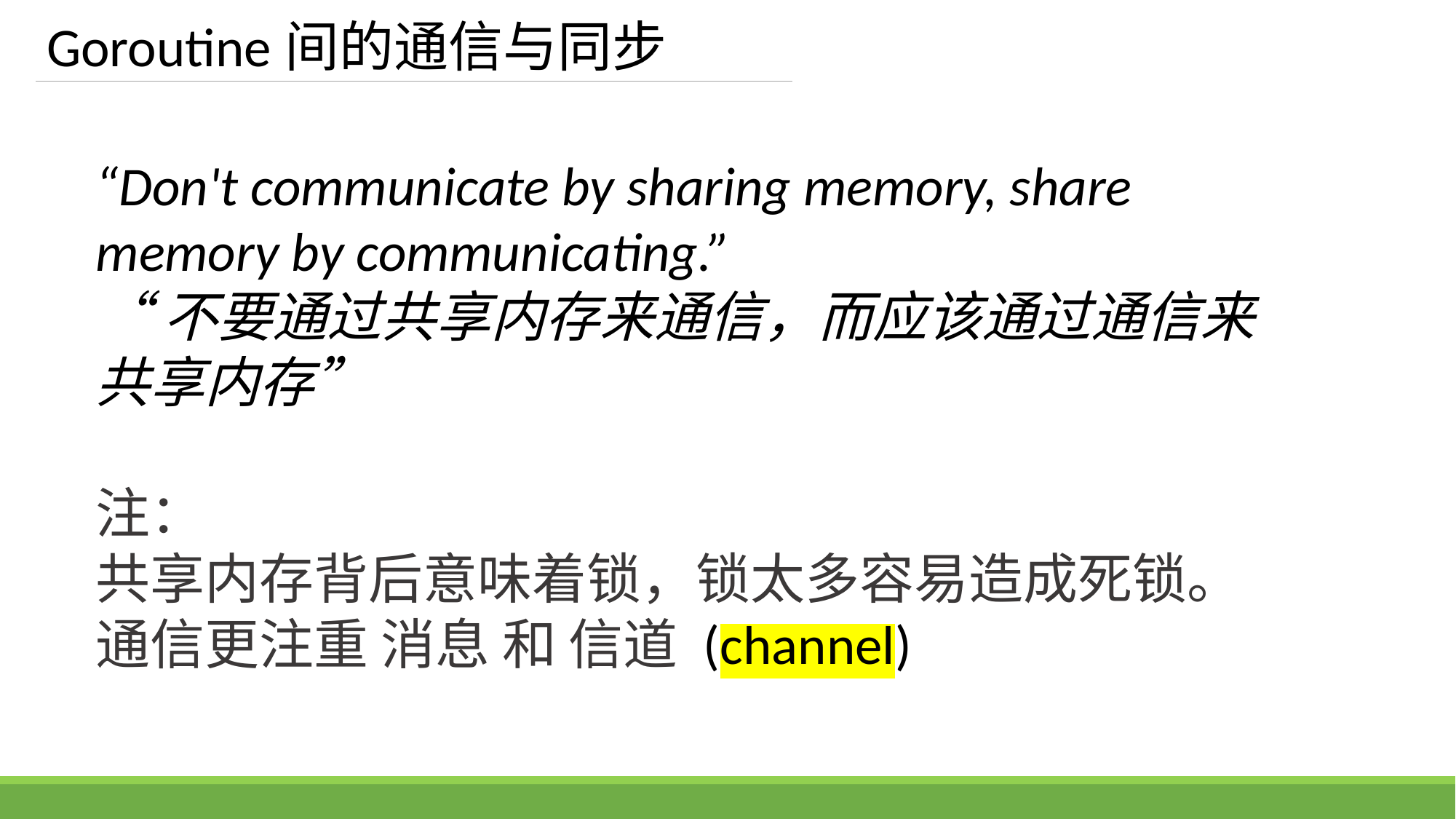

# Goroutine间的通信与同步
“Don't communicate by sharing memory, share memory by communicating.”
“不要通过共享内存来通信，而应该通过通信来共享内存”

注：
共享内存背后意味着锁，锁太多容易造成死锁。
通信更注重 消息 和 信道 (channel)